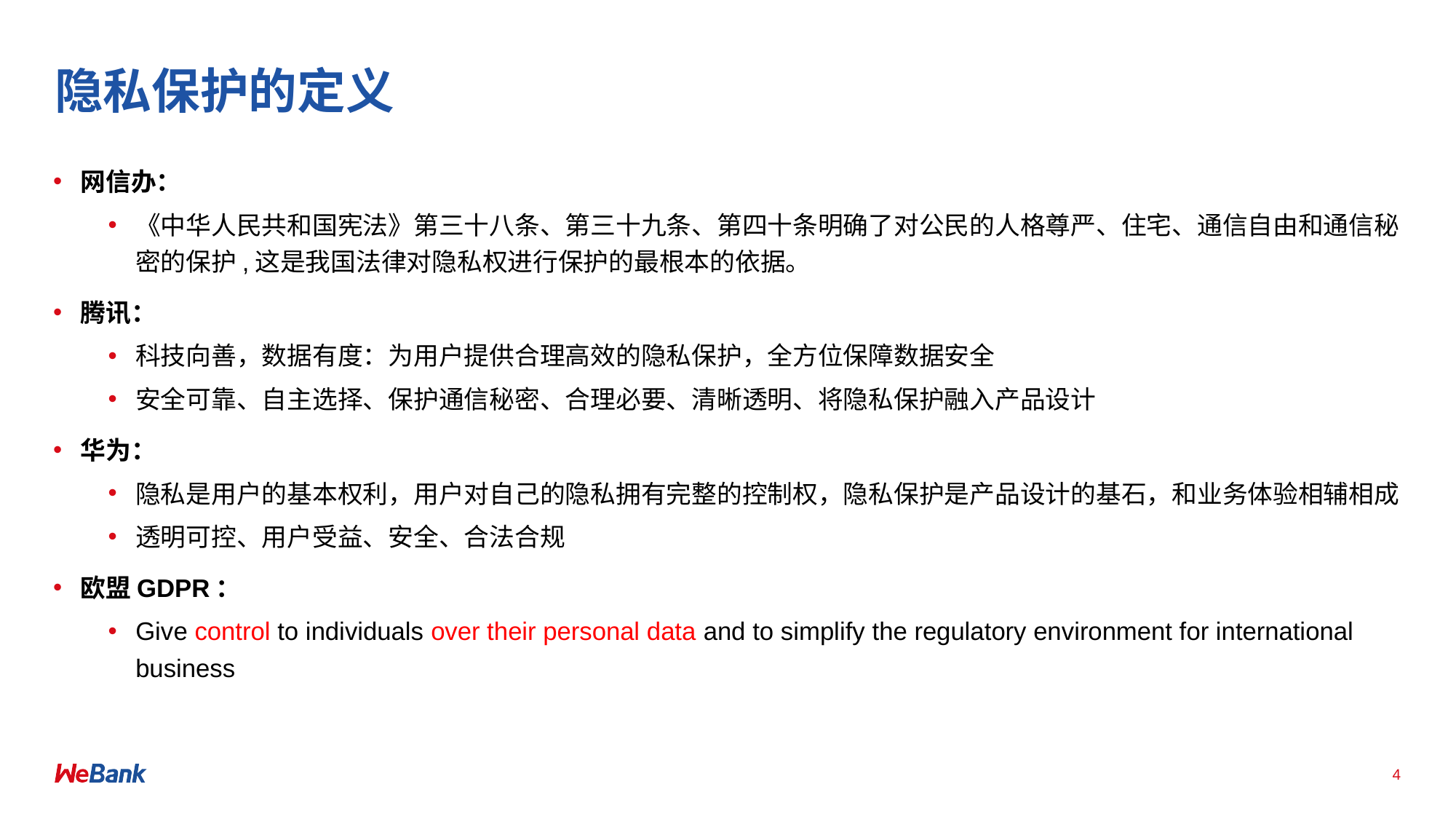

# 隐私保护的定义
网信办：
《中华人民共和国宪法》第三十八条、第三十九条、第四十条明确了对公民的人格尊严、住宅、通信自由和通信秘密的保护,这是我国法律对隐私权进行保护的最根本的依据。
腾讯：
科技向善，数据有度：为用户提供合理高效的隐私保护，全方位保障数据安全
安全可靠、自主选择、保护通信秘密、合理必要、清晰透明、将隐私保护融入产品设计
华为：
隐私是用户的基本权利，用户对自己的隐私拥有完整的控制权，隐私保护是产品设计的基石，和业务体验相辅相成
透明可控、用户受益、安全、合法合规
欧盟GDPR：
Give control to individuals over their personal data and to simplify the regulatory environment for international business
4